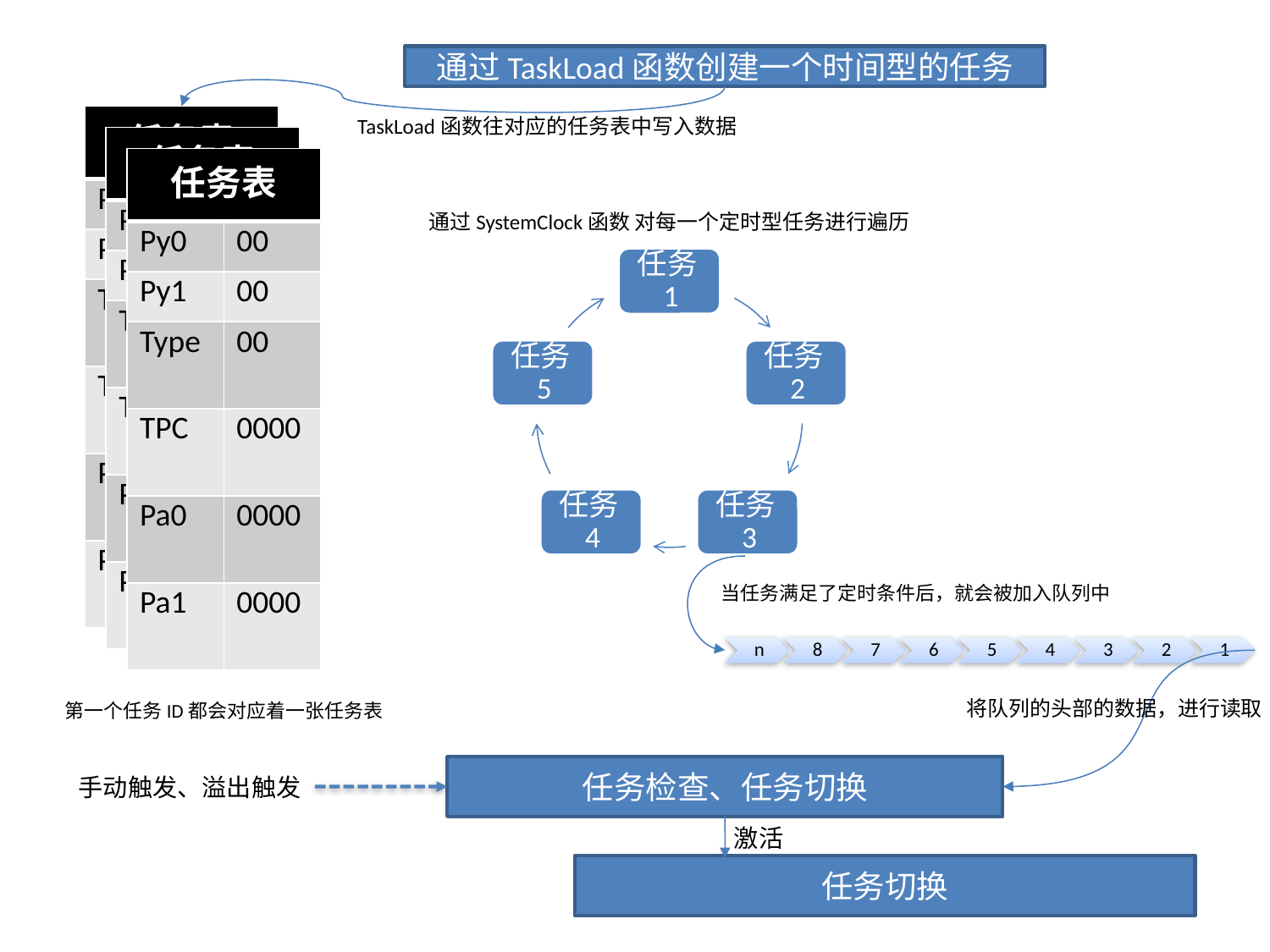

通过TaskLoad函数创建一个时间型的任务
| 任务表 |  |
| --- | --- |
| Py0 | 00 |
| Py1 | 00 |
| Type | 00 |
| TPC | 0000 |
| Pa0 | 0000 |
| Pa1 | 0000 |
TaskLoad函数往对应的任务表中写入数据
| 任务表 |  |
| --- | --- |
| Py0 | 00 |
| Py1 | 00 |
| Type | 00 |
| TPC | 0000 |
| Pa0 | 0000 |
| Pa1 | 0000 |
| 任务表 |  |
| --- | --- |
| Py0 | 00 |
| Py1 | 00 |
| Type | 00 |
| TPC | 0000 |
| Pa0 | 0000 |
| Pa1 | 0000 |
通过SystemClock函数 对每一个定时型任务进行遍历
任务1
任务2
任务3
任务4
任务5
当任务满足了定时条件后，就会被加入队列中
n
8
7
6
5
4
3
2
1
将队列的头部的数据，进行读取
第一个任务ID都会对应着一张任务表
任务检查、任务切换
手动触发、溢出触发
激活
任务切换